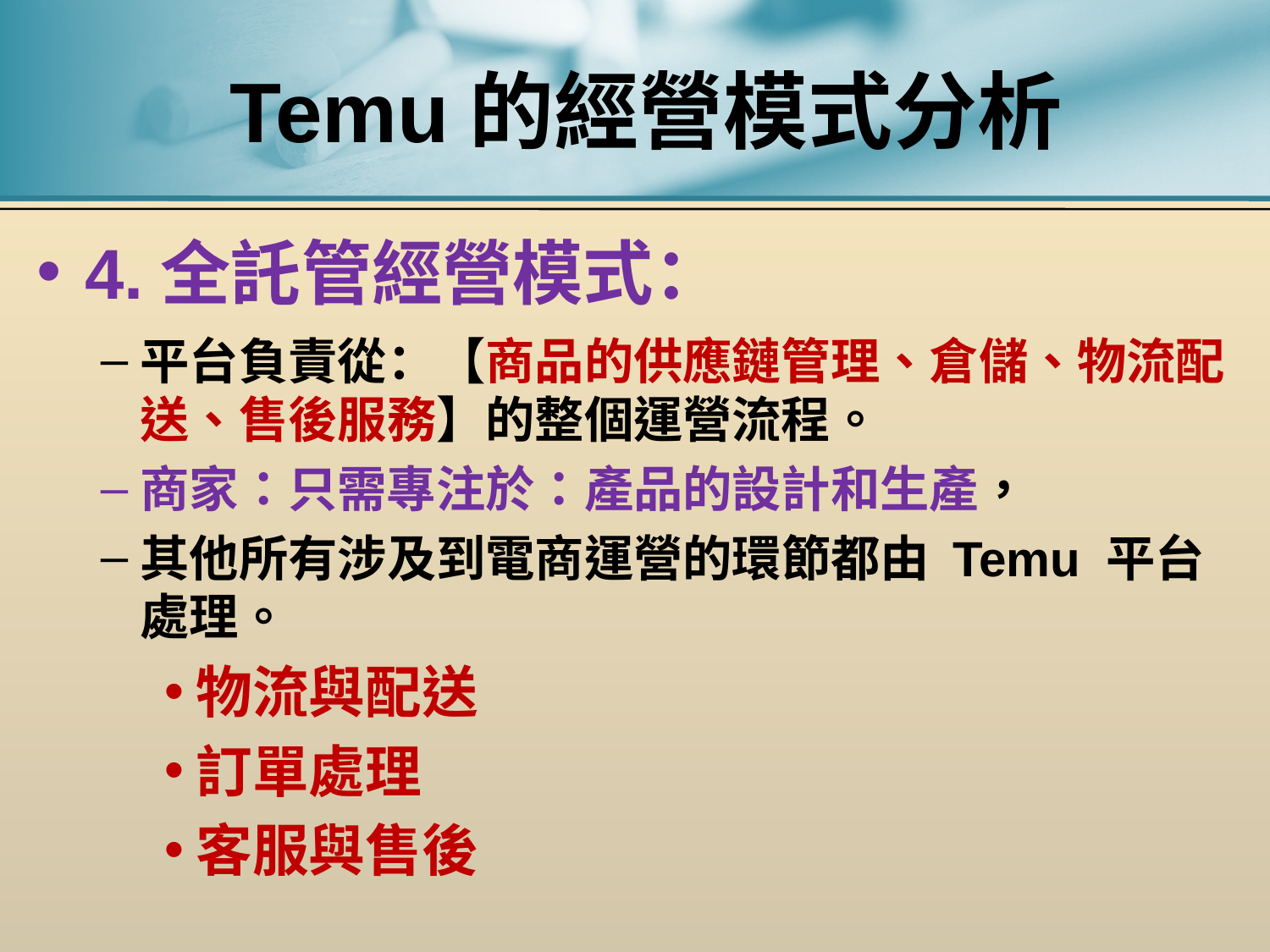

# Temu的經營模式分析
4.全託管經營模式：
平台負責從：【商品的供應鏈管理、倉儲、物流配送、售後服務】的整個運營流程。
商家：只需專注於：產品的設計和生產，
其他所有涉及到電商運營的環節都由 Temu 平台處理。
物流與配送
訂單處理
客服與售後